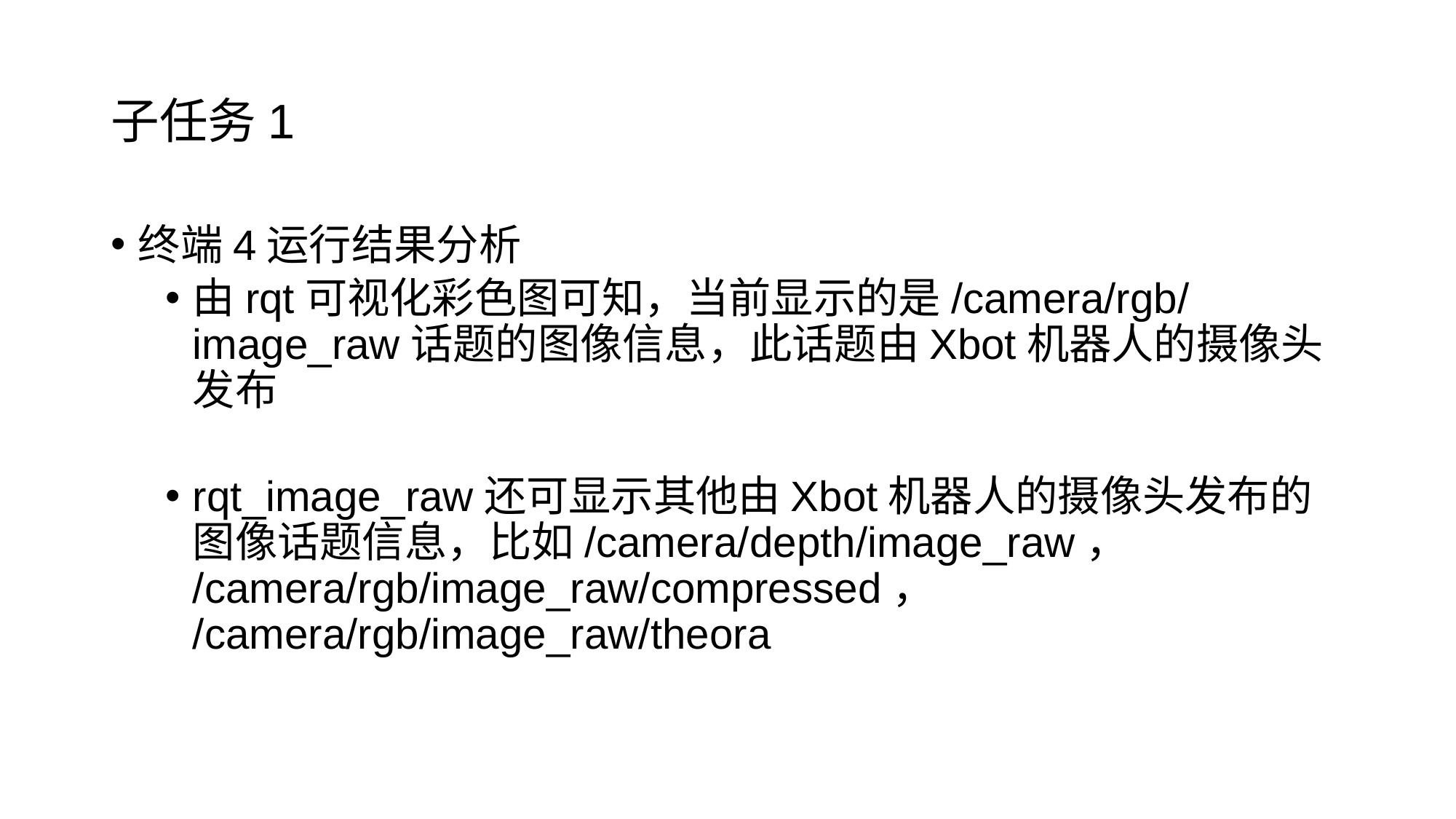

# 子任务1
终端4运行结果分析
由rqt可视化彩色图可知，当前显示的是/camera/rgb/image_raw话题的图像信息，此话题由Xbot机器人的摄像头发布

rqt_image_raw还可显示其他由Xbot机器人的摄像头发布的图像话题信息，比如/camera/depth/image_raw， /camera/rgb/image_raw/compressed， /camera/rgb/image_raw/theora